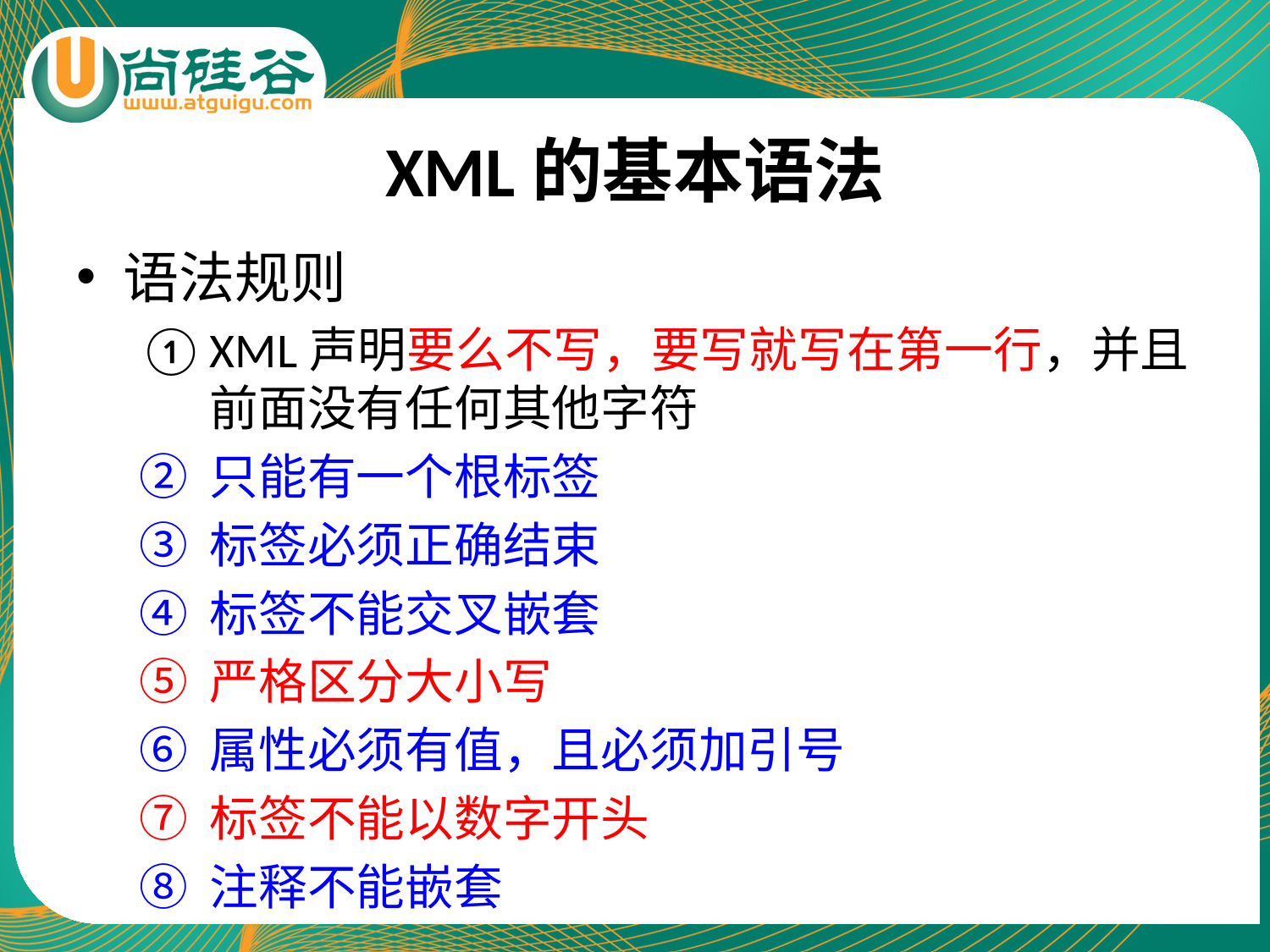

# XML的基本语法
语法规则
XML声明要么不写，要写就写在第一行，并且前面没有任何其他字符
只能有一个根标签
标签必须正确结束
标签不能交叉嵌套
严格区分大小写
属性必须有值，且必须加引号
标签不能以数字开头
注释不能嵌套